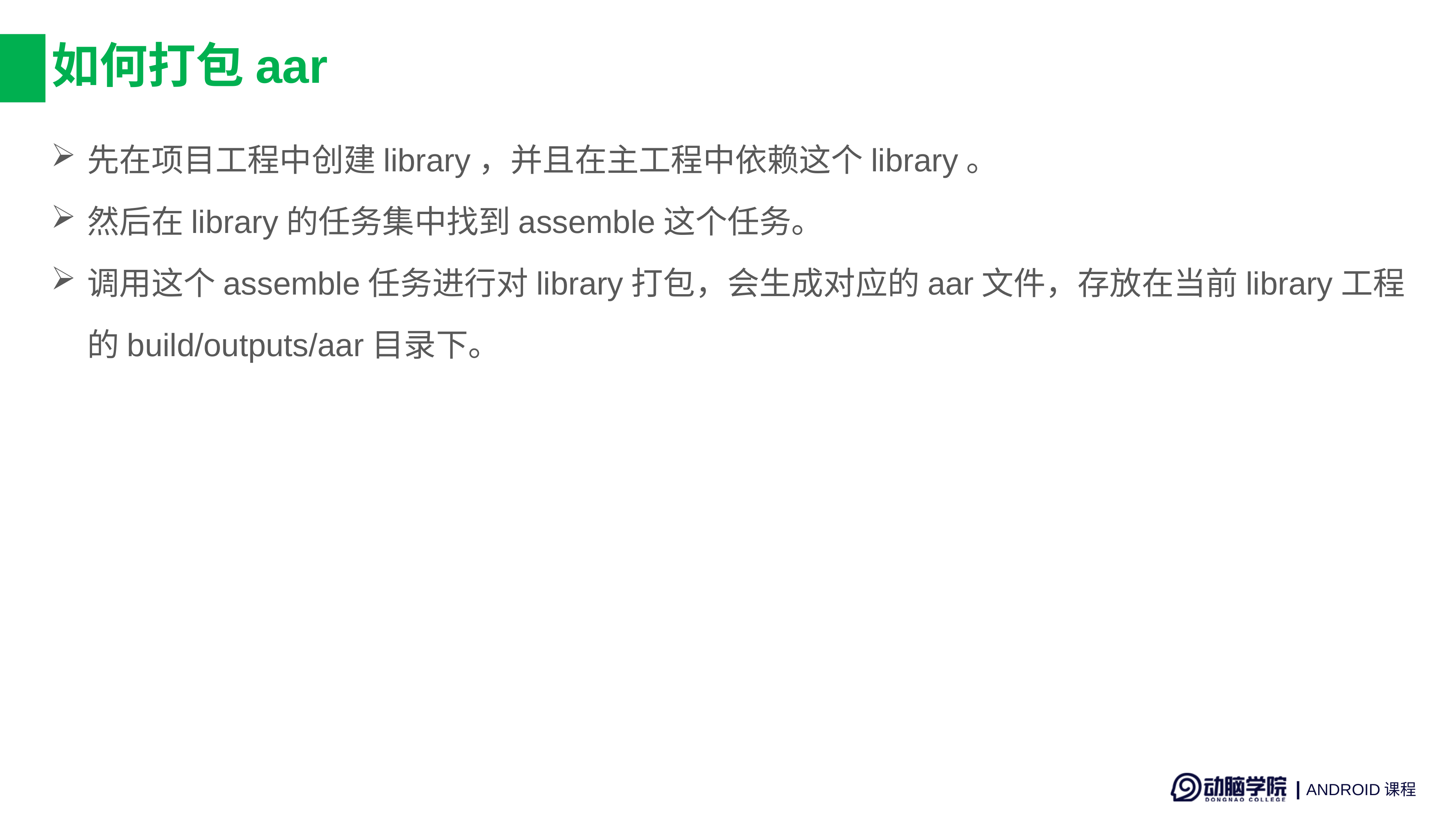

# 如何打包aar
先在项目工程中创建library，并且在主工程中依赖这个library。
然后在library的任务集中找到assemble这个任务。
调用这个assemble任务进行对library打包，会生成对应的aar文件，存放在当前library工程的build/outputs/aar目录下。